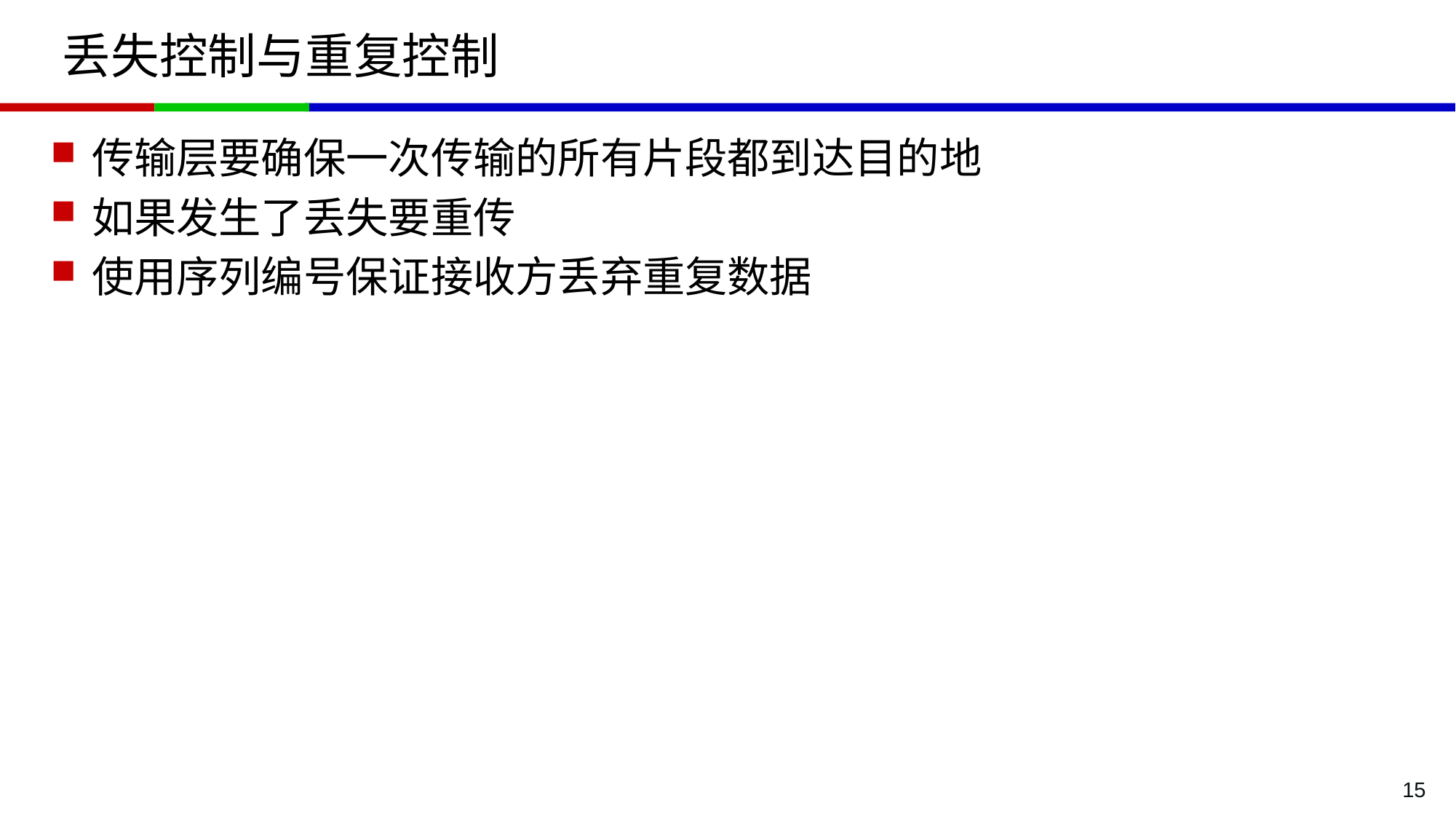

# 丢失控制与重复控制
传输层要确保一次传输的所有片段都到达目的地
如果发生了丢失要重传
使用序列编号保证接收方丢弃重复数据

15